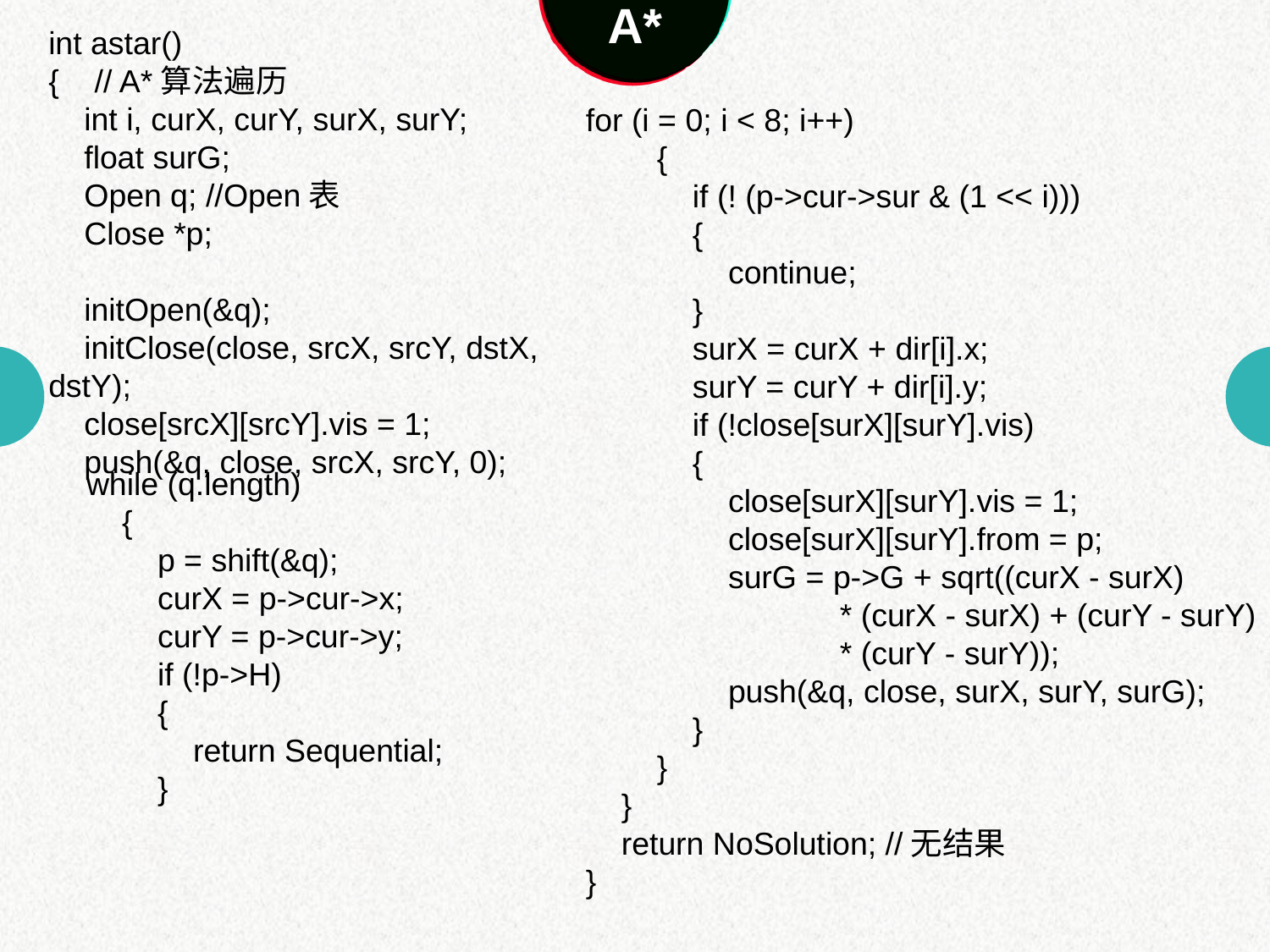

int astar()
{    // A*算法遍历
    int i, curX, curY, surX, surY;
    float surG;
    Open q; //Open表
    Close *p;

    initOpen(&q);
    initClose(close, srcX, srcY, dstX, dstY);
    close[srcX][srcY].vis = 1;
    push(&q, close, srcX, srcY, 0);

for (i = 0; i < 8; i++)
        {
            if (! (p->cur->sur & (1 << i)))
            {
                continue;
            }
            surX = curX + dir[i].x;
            surY = curY + dir[i].y;
            if (!close[surX][surY].vis)
            {
                close[surX][surY].vis = 1;
                close[surX][surY].from = p;
                surG = p->G + sqrt((curX - surX)
		* (curX - surX) + (curY - surY)
		* (curY - surY));
                push(&q, close, surX, surY, surG);
            }
        }
    }
    return NoSolution; //无结果
}

while (q.length)
    {
        p = shift(&q);
        curX = p->cur->x;
        curY = p->cur->y;
        if (!p->H)
        {
            return Sequential;
        }